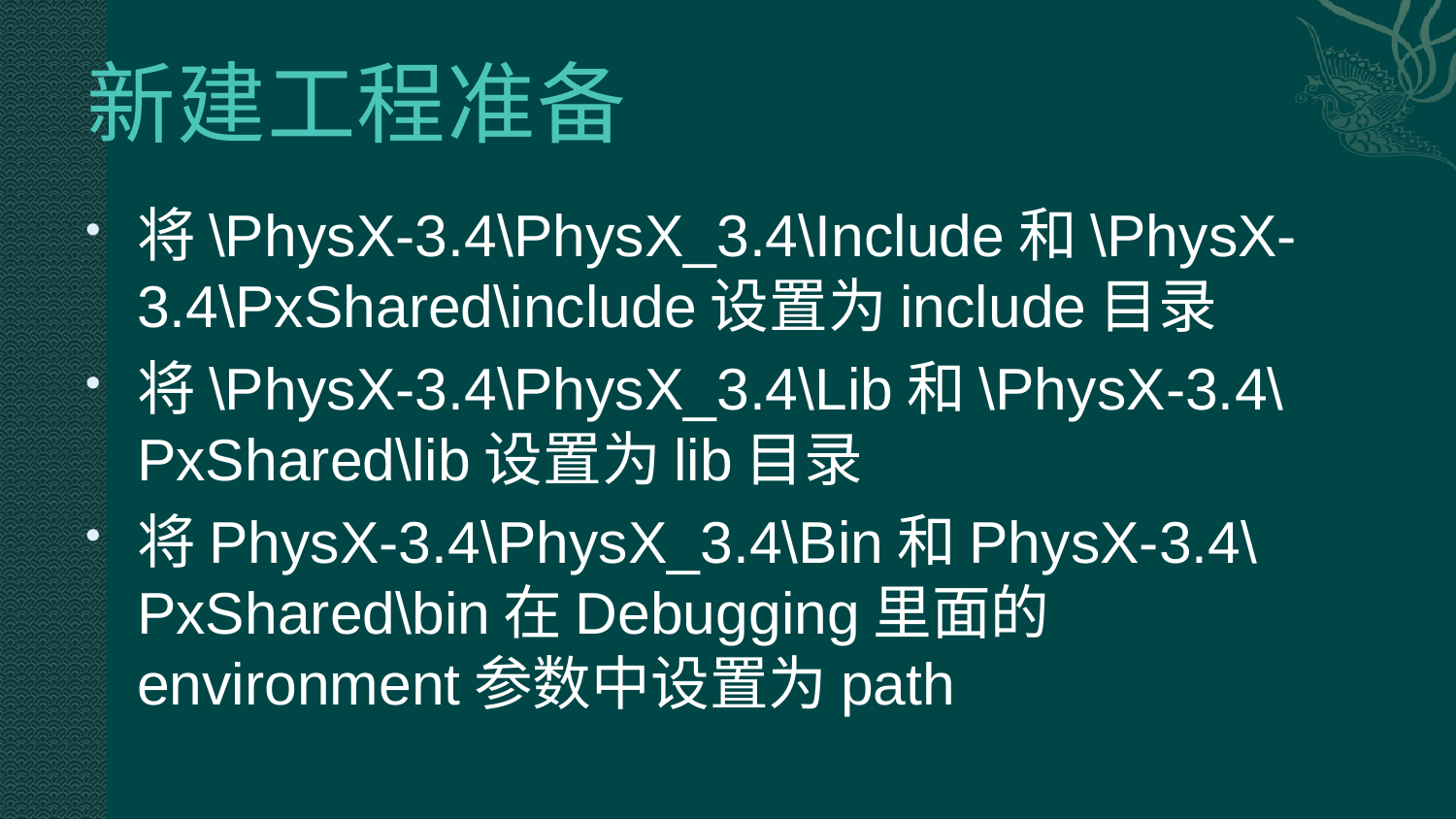

# 新建工程准备
将\PhysX-3.4\PhysX_3.4\Include和\PhysX-3.4\PxShared\include设置为include目录
将\PhysX-3.4\PhysX_3.4\Lib和\PhysX-3.4\PxShared\lib设置为lib目录
将PhysX-3.4\PhysX_3.4\Bin和PhysX-3.4\PxShared\bin在Debugging里面的environment参数中设置为path